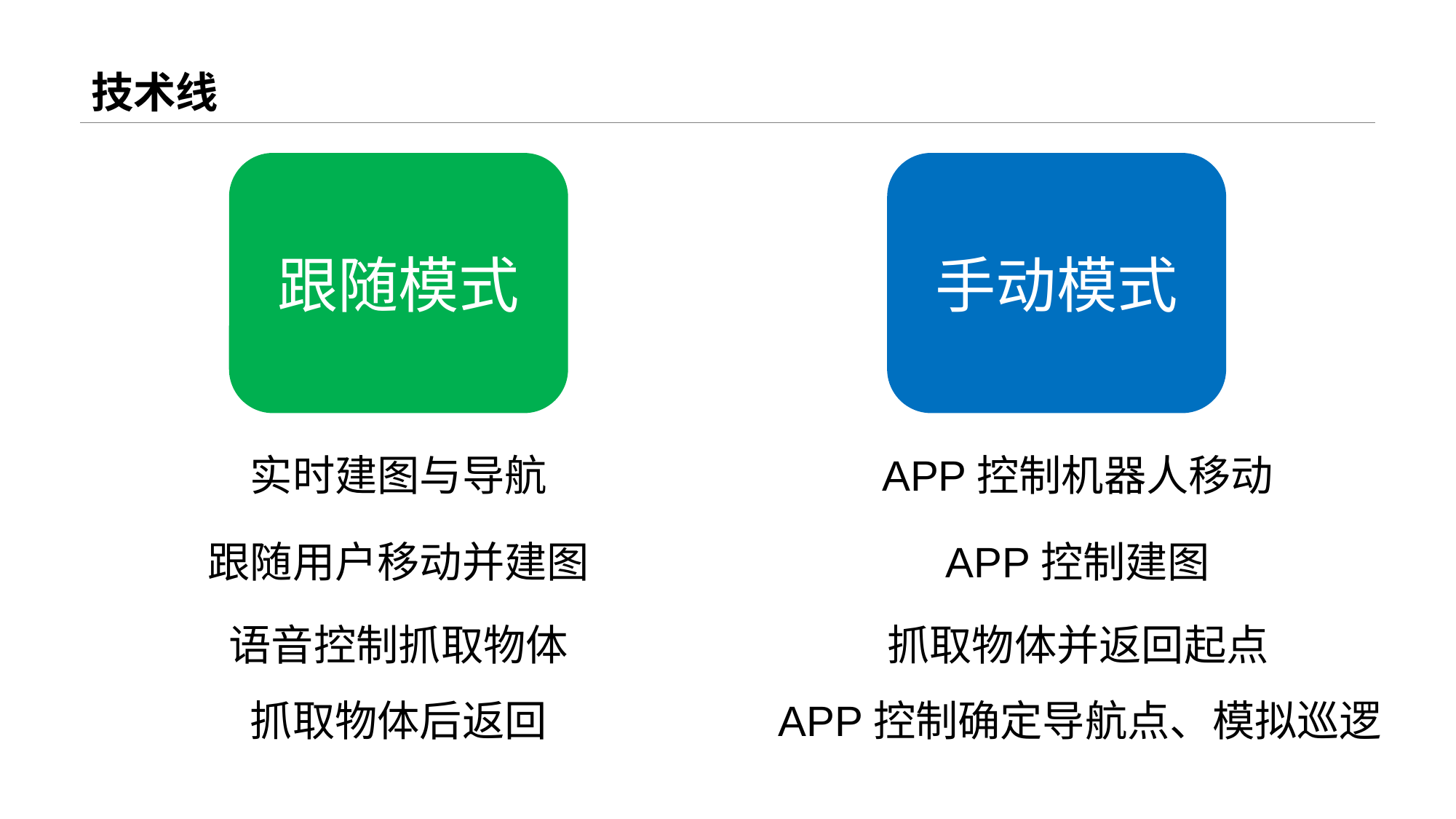

# 技术线
跟随模式
手动模式
实时建图与导航
APP控制机器人移动
跟随用户移动并建图
APP控制建图
语音控制抓取物体
抓取物体并返回起点
抓取物体后返回
APP控制确定导航点、模拟巡逻